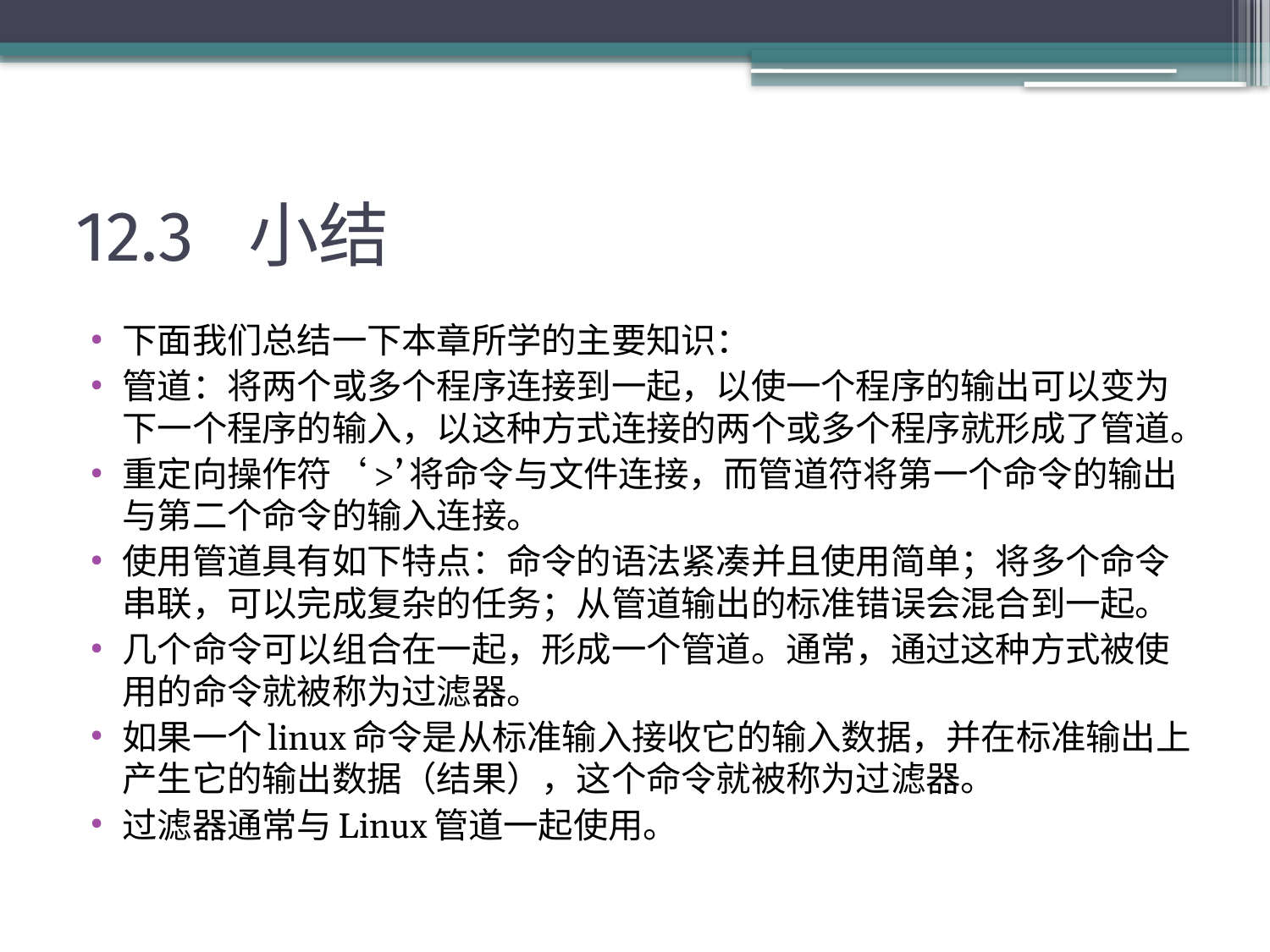

# 12.3  小结
下面我们总结一下本章所学的主要知识：
管道：将两个或多个程序连接到一起，以使一个程序的输出可以变为下一个程序的输入，以这种方式连接的两个或多个程序就形成了管道。
重定向操作符‘>’将命令与文件连接，而管道符将第一个命令的输出与第二个命令的输入连接。
使用管道具有如下特点：命令的语法紧凑并且使用简单；将多个命令串联，可以完成复杂的任务；从管道输出的标准错误会混合到一起。
几个命令可以组合在一起，形成一个管道。通常，通过这种方式被使用的命令就被称为过滤器。
如果一个linux命令是从标准输入接收它的输入数据，并在标准输出上产生它的输出数据（结果），这个命令就被称为过滤器。
过滤器通常与Linux管道一起使用。